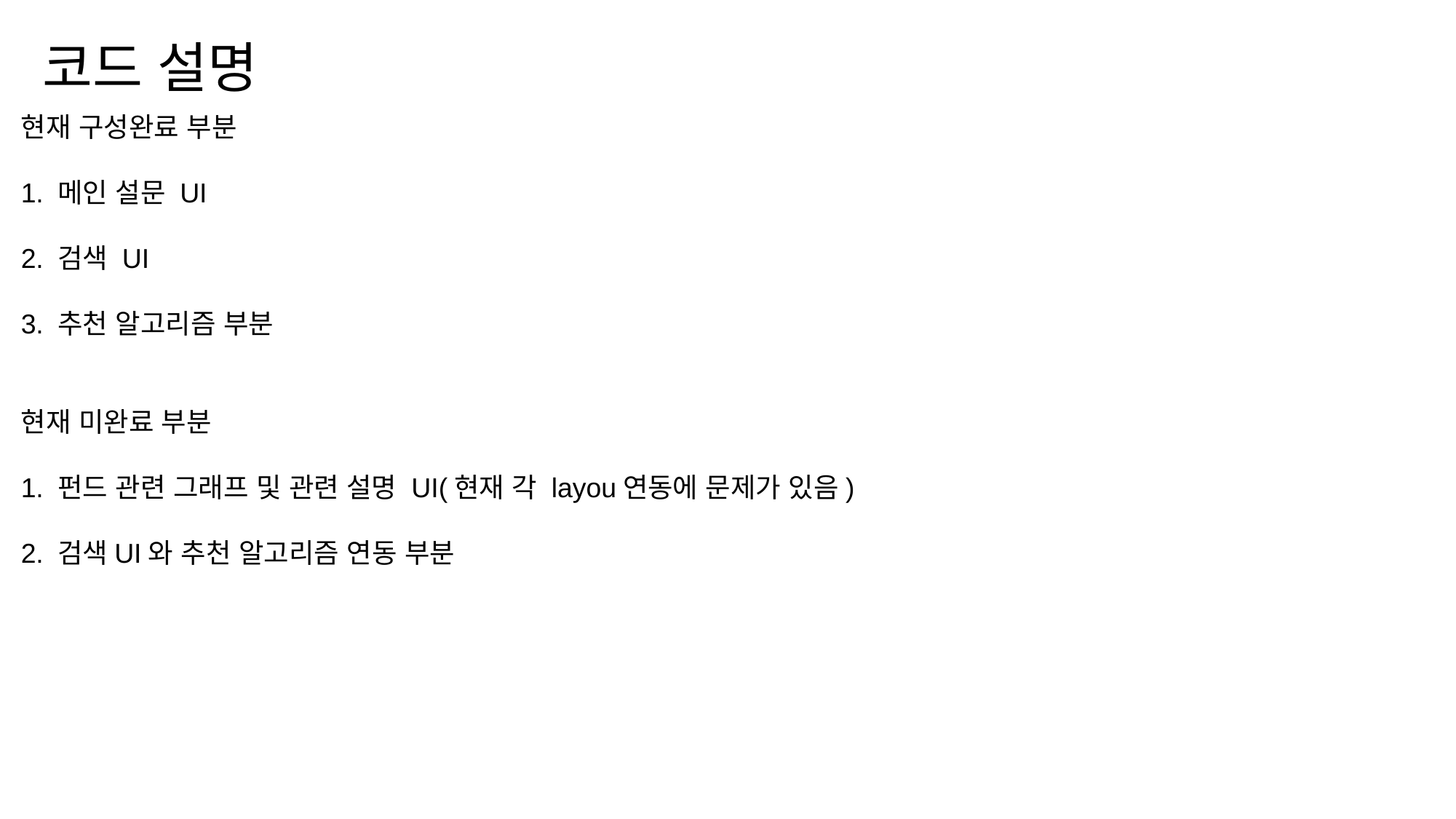

코드 설명
현재 구성완료 부분

1. 메인 설문 UI

2. 검색 UI

3. 추천 알고리즘 부분

현재 미완료 부분

1. 펀드 관련 그래프 및 관련 설명 UI(현재 각 layou연동에 문제가 있음)

2. 검색UI와 추천 알고리즘 연동 부분